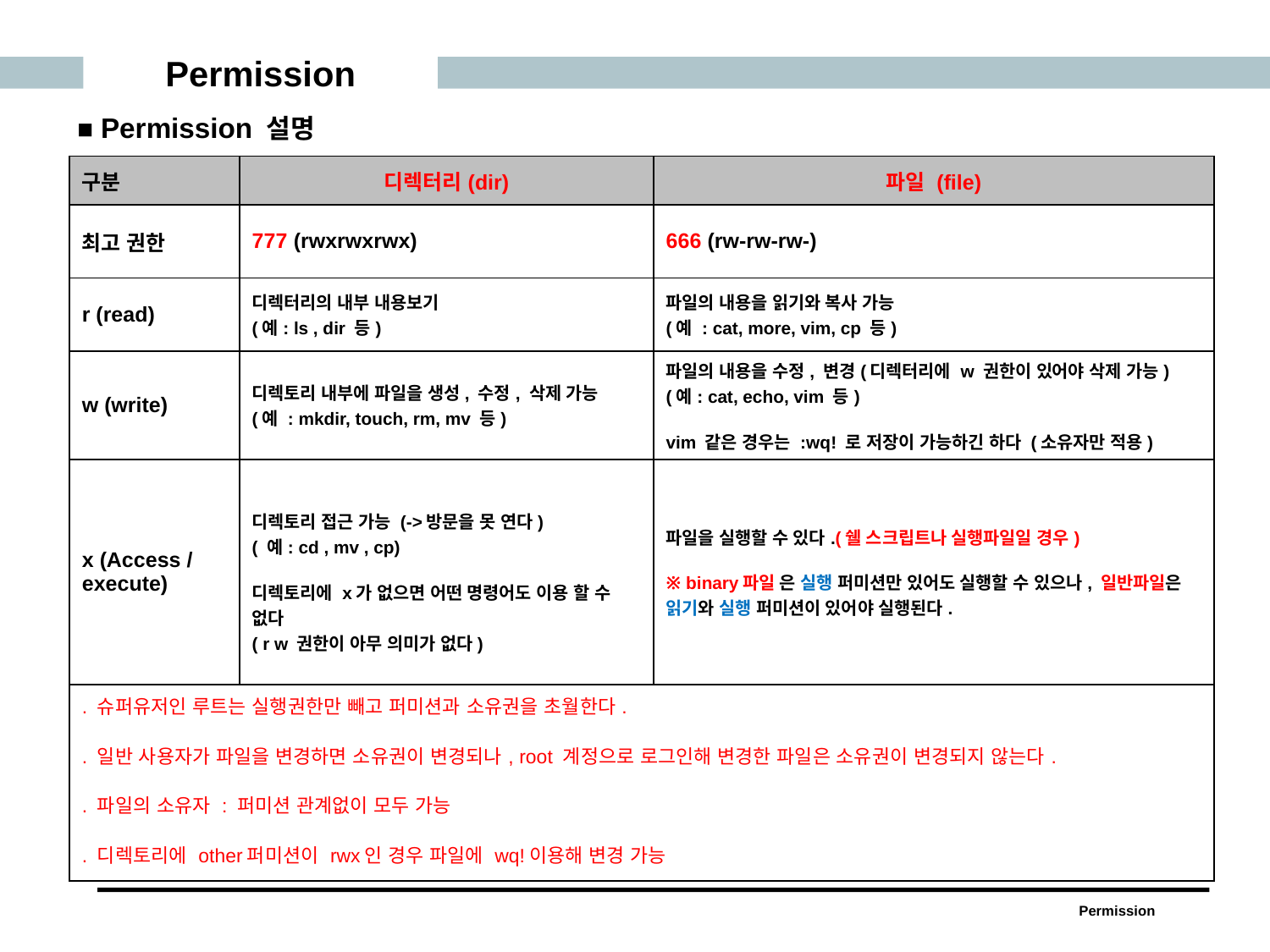

Permission

■ Permission 설명
| 구분 | 디렉터리(dir) | 파일 (file) |
| --- | --- | --- |
| 최고 권한 | 777 (rwxrwxrwx) | 666 (rw-rw-rw-) |
| r (read) | 디렉터리의 내부 내용보기 (예: ls , dir 등) | 파일의 내용을 읽기와 복사 가능 (예 : cat, more, vim, cp 등) |
| w (write) | 디렉토리 내부에 파일을 생성, 수정, 삭제 가능 (예 : mkdir, touch, rm, mv 등) | 파일의 내용을 수정, 변경(디렉터리에 w 권한이 있어야 삭제 가능) (예: cat, echo, vim 등) vim 같은 경우는 :wq! 로 저장이 가능하긴 하다 (소유자만 적용) |
| x (Access /execute) | 디렉토리 접근 가능 (->방문을 못 연다) ( 예: cd , mv , cp) 디렉토리에 x가 없으면 어떤 명령어도 이용 할 수 없다 ( r w 권한이 아무 의미가 없다) | 파일을 실행할 수 있다.(쉘 스크립트나 실행파일일 경우) ※ binary파일 은 실행 퍼미션만 있어도 실행할 수 있으나, 일반파일은 읽기와 실행 퍼미션이 있어야 실행된다. |
| . 슈퍼유저인 루트는 실행권한만 빼고 퍼미션과 소유권을 초월한다. . 일반 사용자가 파일을 변경하면 소유권이 변경되나, root 계정으로 로그인해 변경한 파일은 소유권이 변경되지 않는다. . 파일의 소유자 : 퍼미션 관계없이 모두 가능 . 디렉토리에 other퍼미션이 rwx인 경우 파일에 wq!이용해 변경 가능 |  |  |

Permission